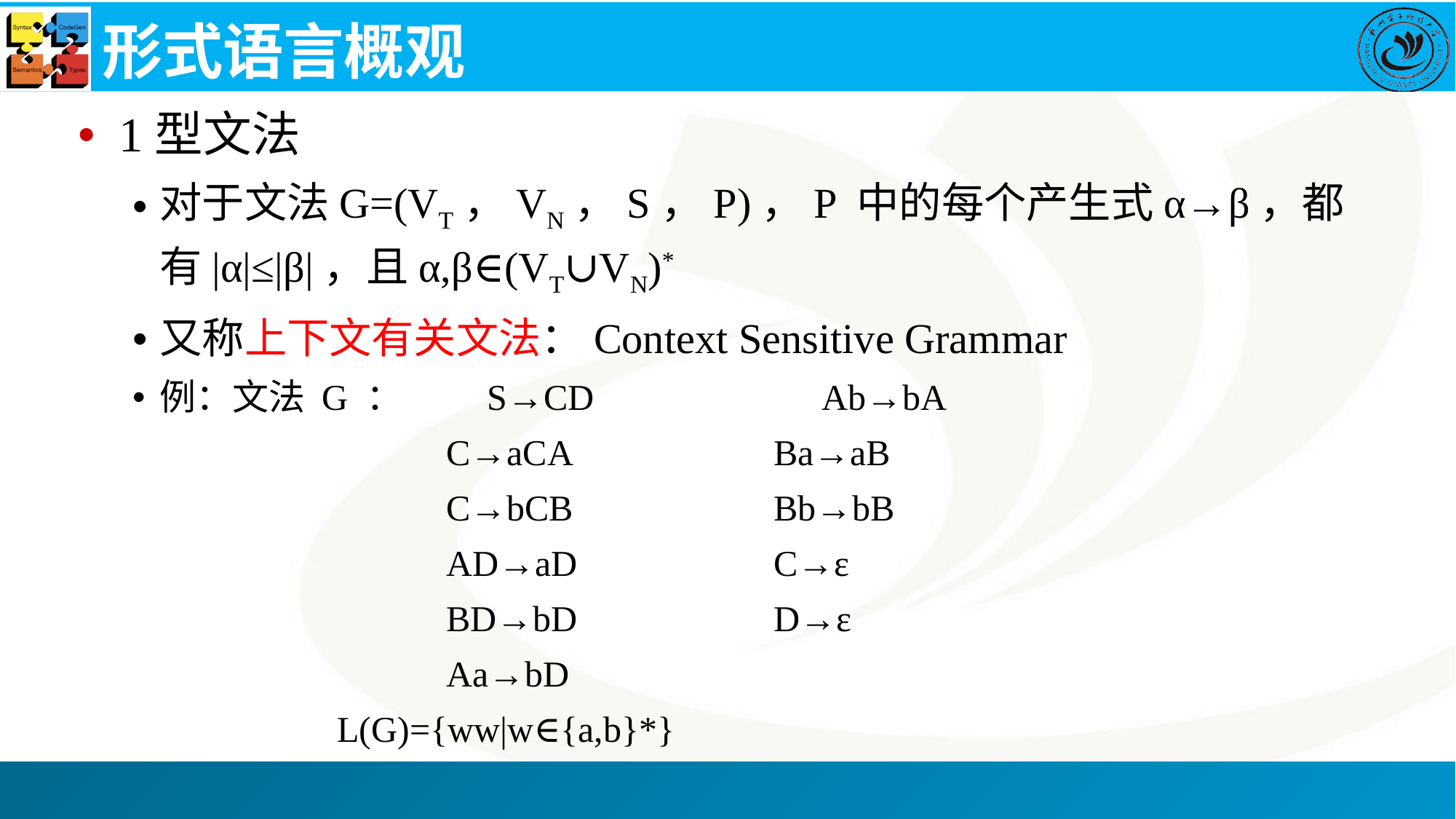

# 形式语言概观
1型文法
对于文法G=(VT，VN，S，P)，P 中的每个产生式α→β，都有|α|≤|β|，且α,β∈(VT∪VN)*
又称上下文有关文法：Context Sensitive Grammar
例：文法 G ： 	S→CD	                         Ab→bA
				C→aCA		Ba→aB
				C→bCB		Bb→bB
				AD→aD		C→ε
				BD→bD		D→ε
				Aa→bD
			L(G)={ww|w∈{a,b}*}
82